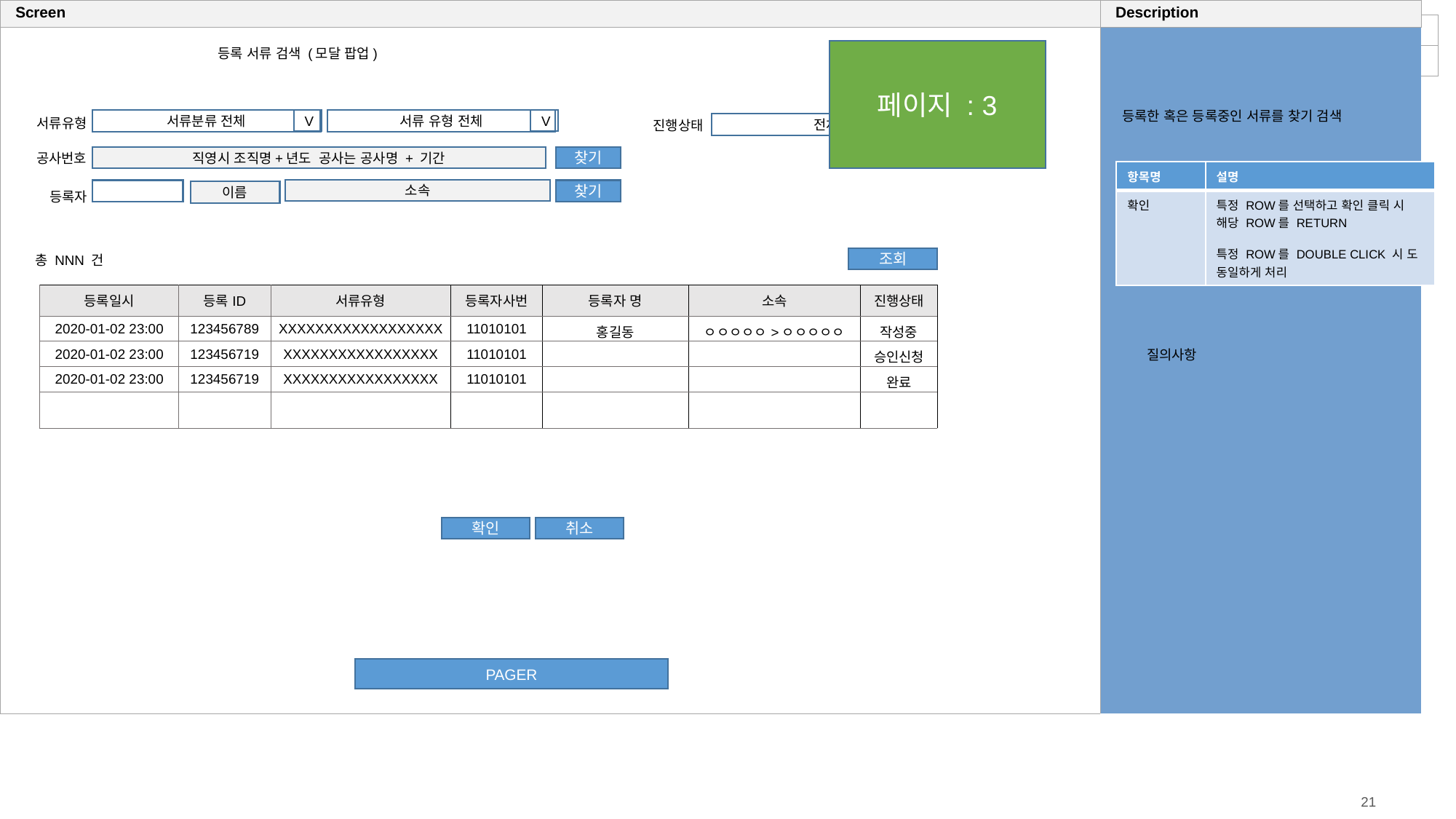

페이지 : 3
등록 서류 검색 (모달 팝업)
등록한 혹은 등록중인 서류를 찾기 검색
V
V
서류유형
서류분류 전체
서류 유형 전체
전체
V
진행상태
찾기
직영시 조직명+년도  공사는 공사명 + 기간
공사번호
| 항목명 | 설명 |
| --- | --- |
| 확인 | 특정 ROW를 선택하고 확인 클릭 시 해당 ROW를 RETURN 특정 ROW를 DOUBLE CLICK 시 도 동일하게 처리 |
소속

찾기
이름
등록자
조회
총 NNN 건
| 등록일시 | 등록ID | 서류유형 | 등록자사번 | 등록자 명 | 소속 | 진행상태 |
| --- | --- | --- | --- | --- | --- | --- |
| 2020-01-02 23:00 | 123456789 | XXXXXXXXXXXXXXXXXX | 11010101 | 홍길동 | ㅇㅇㅇㅇㅇ>ㅇㅇㅇㅇㅇ | 작성중 |
| 2020-01-02 23:00 | 123456719 | XXXXXXXXXXXXXXXXX | 11010101 |  |  | 승인신청 |
| 2020-01-02 23:00 | 123456719 | XXXXXXXXXXXXXXXXX | 11010101 |  |  | 완료 |
|  |  |  |  |  |  |  |
질의사항

확인
취소
PAGER